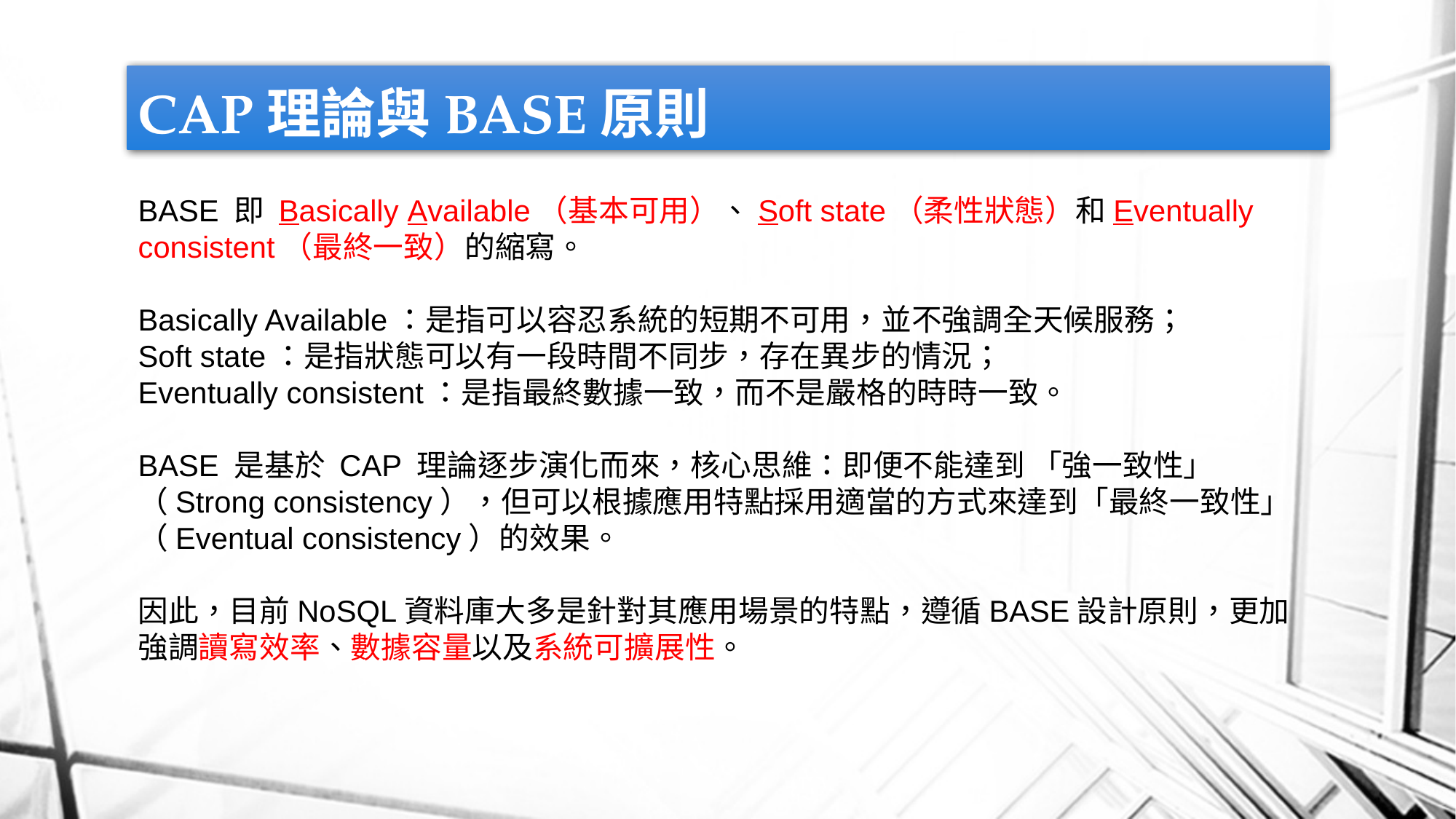

# CAP理論與BASE原則
BASE 即 Basically Available（基本可用）、Soft state（柔性狀態）和Eventually consistent（最終一致）的縮寫。

Basically Available：是指可以容忍系統的短期不可用，並不強調全天候服務；
Soft state：是指狀態可以有一段時間不同步，存在異步的情況；
Eventually consistent：是指最終數據一致，而不是嚴格的時時一致。

BASE 是基於 CAP 理論逐步演化而來，核心思維：即便不能達到 「強一致性」（Strong consistency），但可以根據應用特點採用適當的方式來達到「最終一致性」（Eventual consistency）的效果。

因此，目前NoSQL資料庫大多是針對其應用場景的特點，遵循BASE設計原則，更加強調讀寫效率、數據容量以及系統可擴展性。